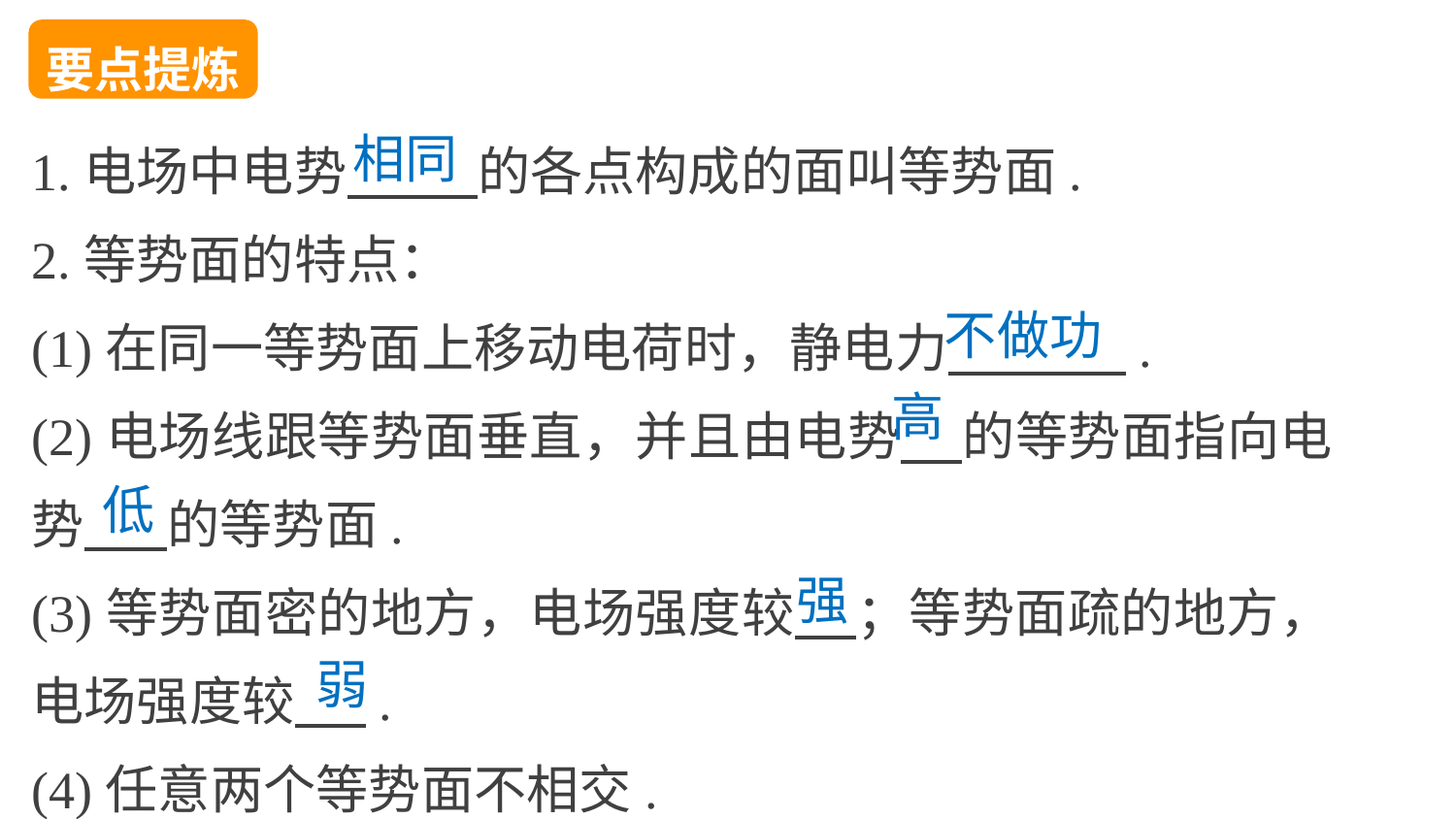

要点提炼
1.电场中电势           的各点构成的面叫等势面.
2.等势面的特点：
(1)在同一等势面上移动电荷时，静电力               .
(2)电场线跟等势面垂直，并且由电势     的等势面指向电势       的等势面.
(3)等势面密的地方，电场强度较     ；等势面疏的地方，电场强度较      .
(4)任意两个等势面不相交.
相同
不做功
高
低
强
弱